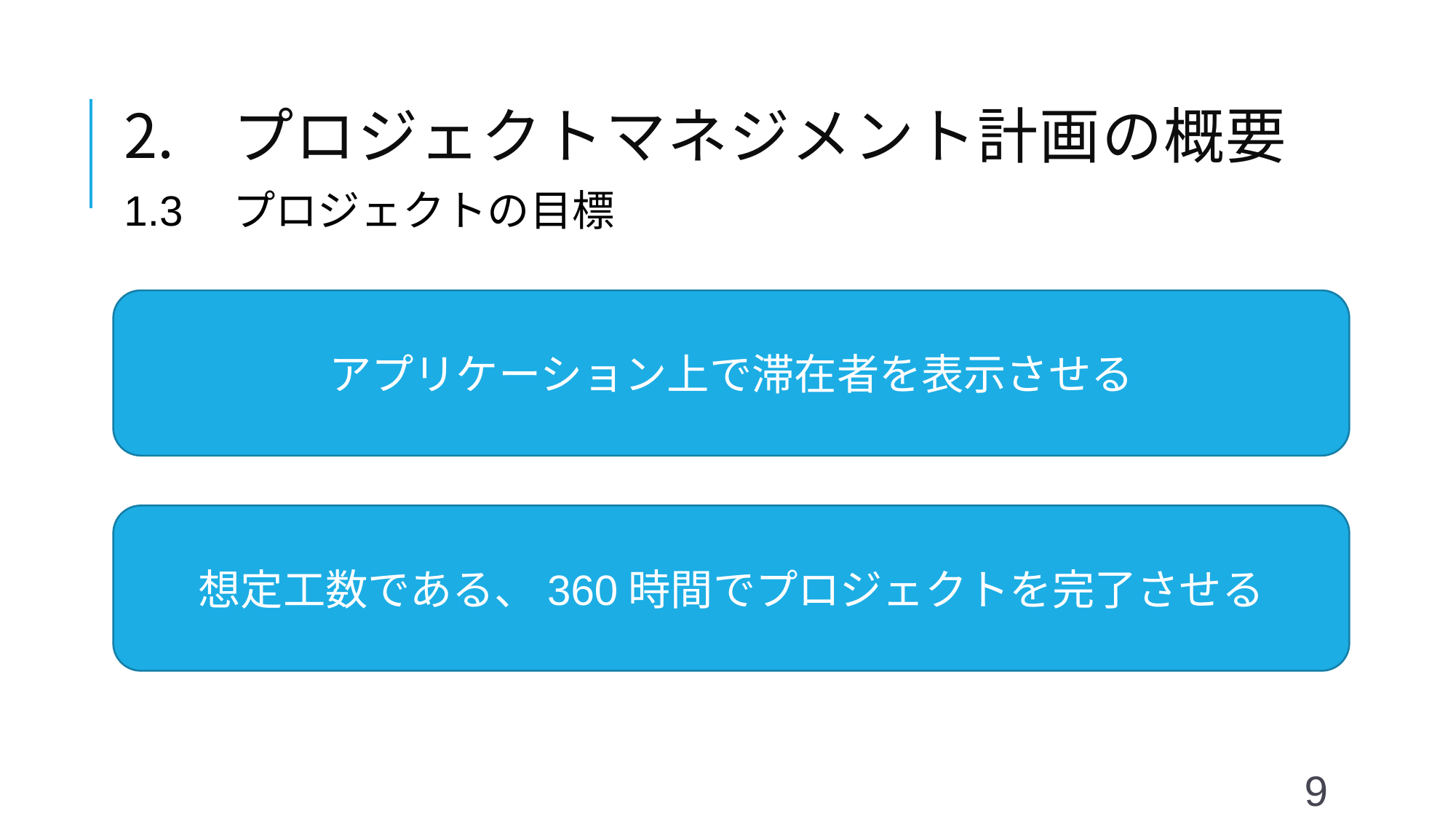

プロジェクトマネジメント計画の概要
1.3	プロジェクトの目標
アプリケーション上で滞在者を表示させる
想定工数である、360時間でプロジェクトを完了させる
9